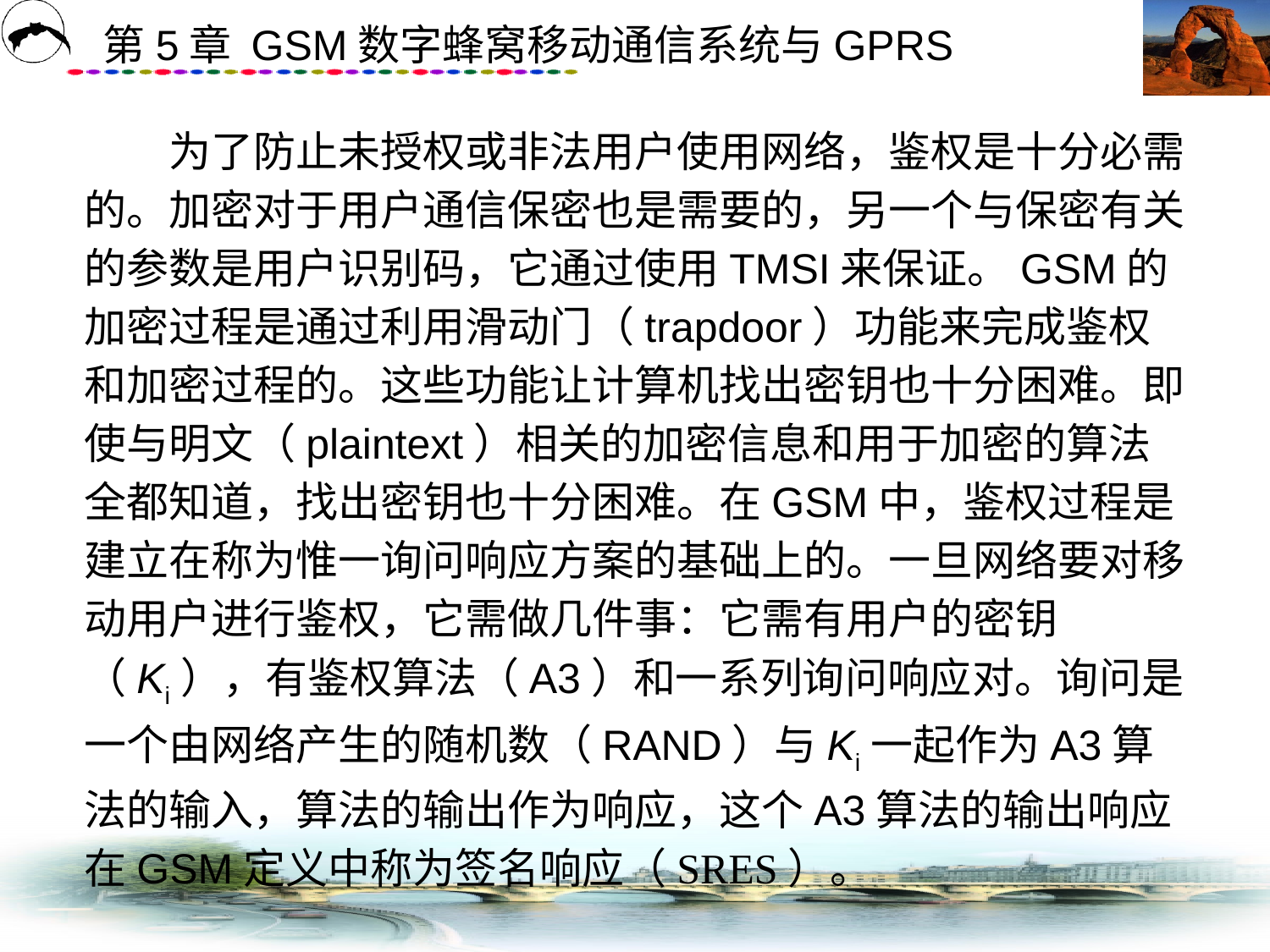

# 为了防止未授权或非法用户使用网络，鉴权是十分必需的。加密对于用户通信保密也是需要的，另一个与保密有关的参数是用户识别码，它通过使用TMSI来保证。GSM的加密过程是通过利用滑动门（trapdoor）功能来完成鉴权和加密过程的。这些功能让计算机找出密钥也十分困难。即使与明文（plaintext）相关的加密信息和用于加密的算法全都知道，找出密钥也十分困难。在GSM中，鉴权过程是建立在称为惟一询问响应方案的基础上的。一旦网络要对移动用户进行鉴权，它需做几件事：它需有用户的密钥（Ki），有鉴权算法（A3）和一系列询问响应对。询问是一个由网络产生的随机数（RAND）与Ki一起作为A3算法的输入，算法的输出作为响应，这个A3算法的输出响应在GSM定义中称为签名响应（SRES）。